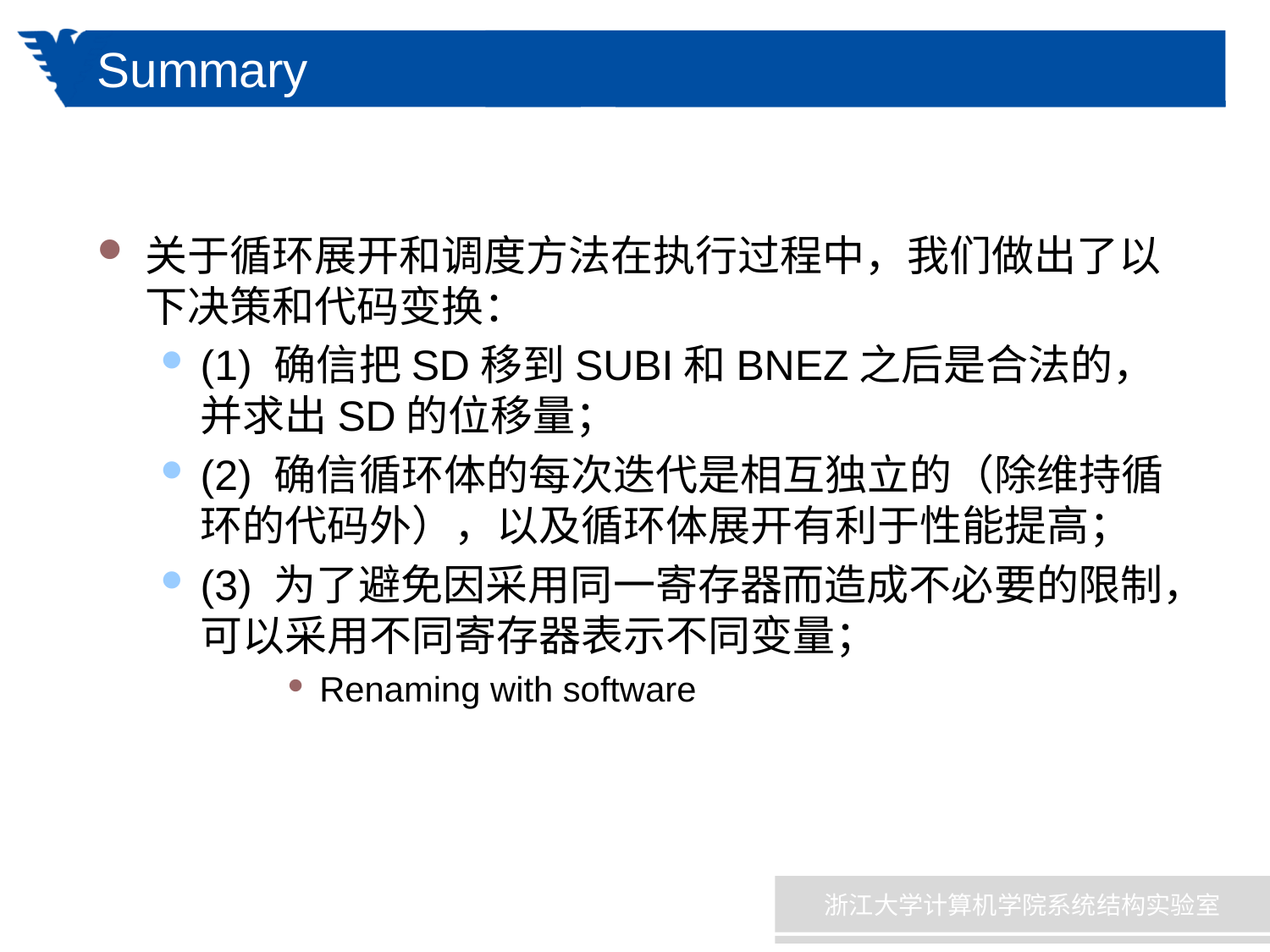

# Summary
关于循环展开和调度方法在执行过程中，我们做出了以下决策和代码变换：
(1) 确信把SD移到SUBI和BNEZ之后是合法的，并求出SD的位移量；
(2) 确信循环体的每次迭代是相互独立的（除维持循环的代码外），以及循环体展开有利于性能提高；
(3) 为了避免因采用同一寄存器而造成不必要的限制，可以采用不同寄存器表示不同变量；
Renaming with software